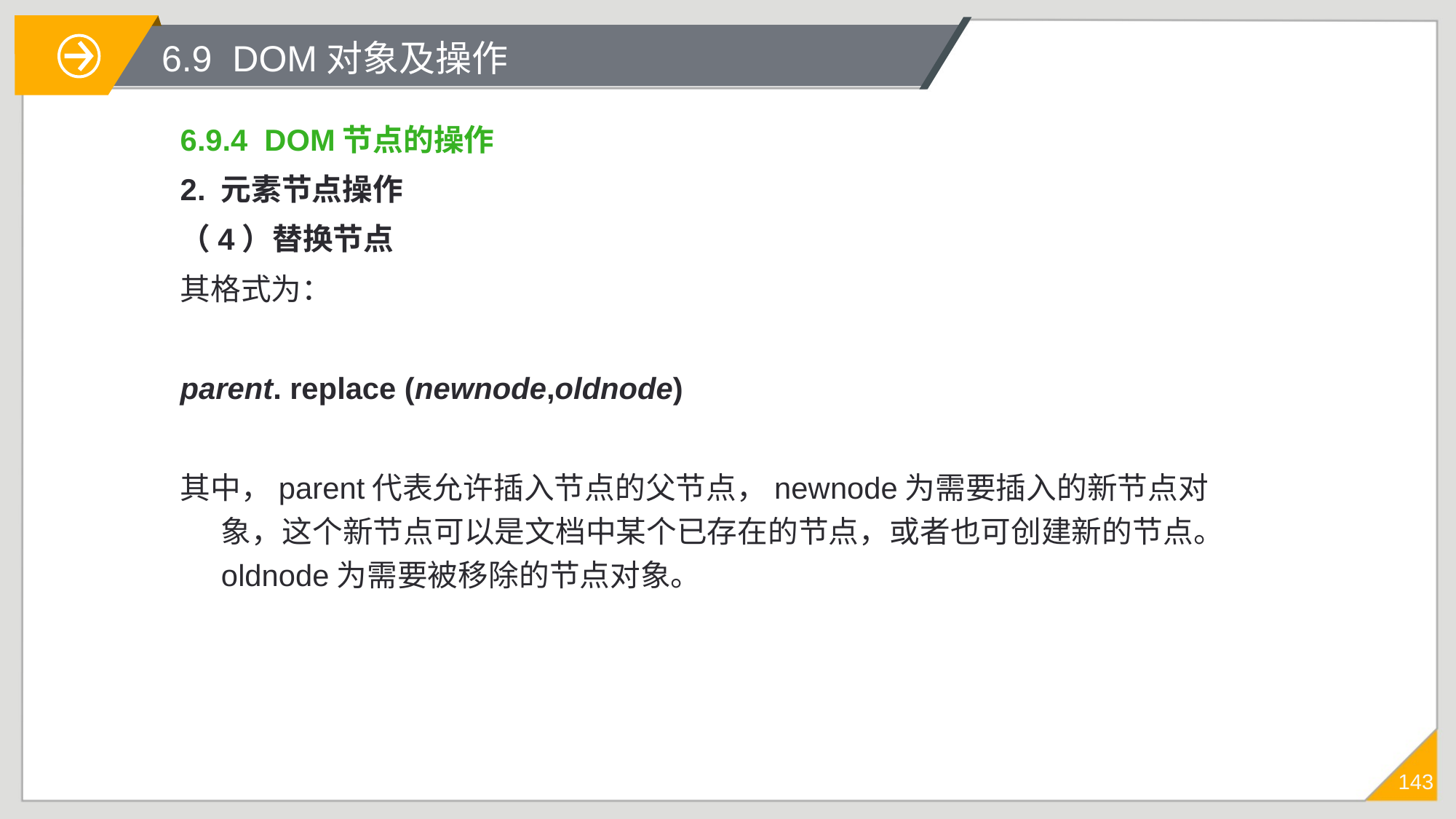

# 6.9  DOM对象及操作
6.9.4  DOM节点的操作
2. 元素节点操作
（4）替换节点
其格式为：

parent. replace (newnode,oldnode)

其中，parent代表允许插入节点的父节点，newnode为需要插入的新节点对象，这个新节点可以是文档中某个已存在的节点，或者也可创建新的节点。oldnode为需要被移除的节点对象。